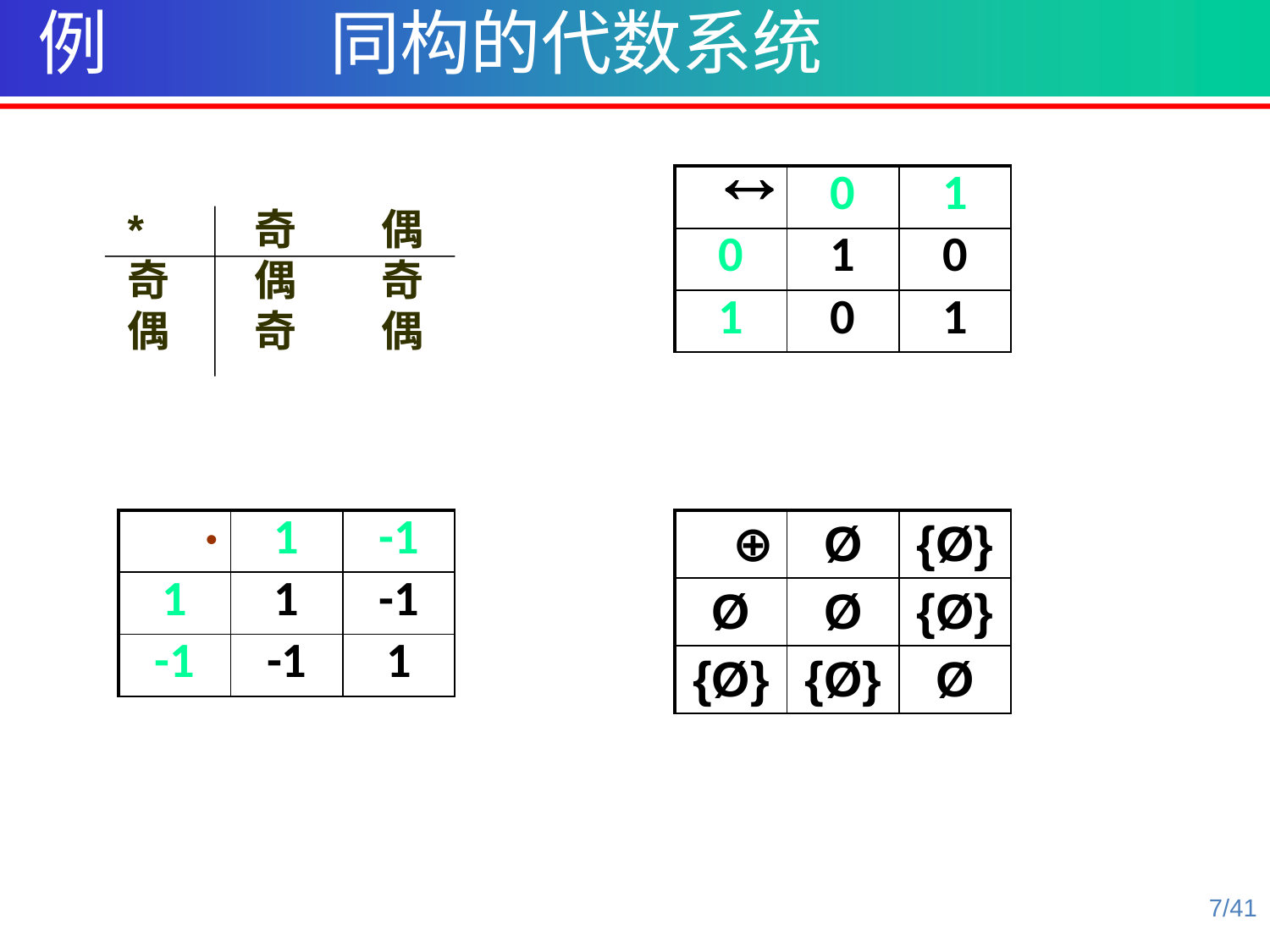

例              同构的代数系统
| ↔ | 0 | 1 |
| --- | --- | --- |
| 0 | 1 | 0 |
| 1 | 0 | 1 |
*	奇	偶
奇	偶	奇
偶	奇	偶

| · | 1 | -1 |
| --- | --- | --- |
| 1 | 1 | -1 |
| -1 | -1 | 1 |
| ⊕ | Ø | {Ø} |
| --- | --- | --- |
| Ø | Ø | {Ø} |
| {Ø} | {Ø} | Ø |
7/41